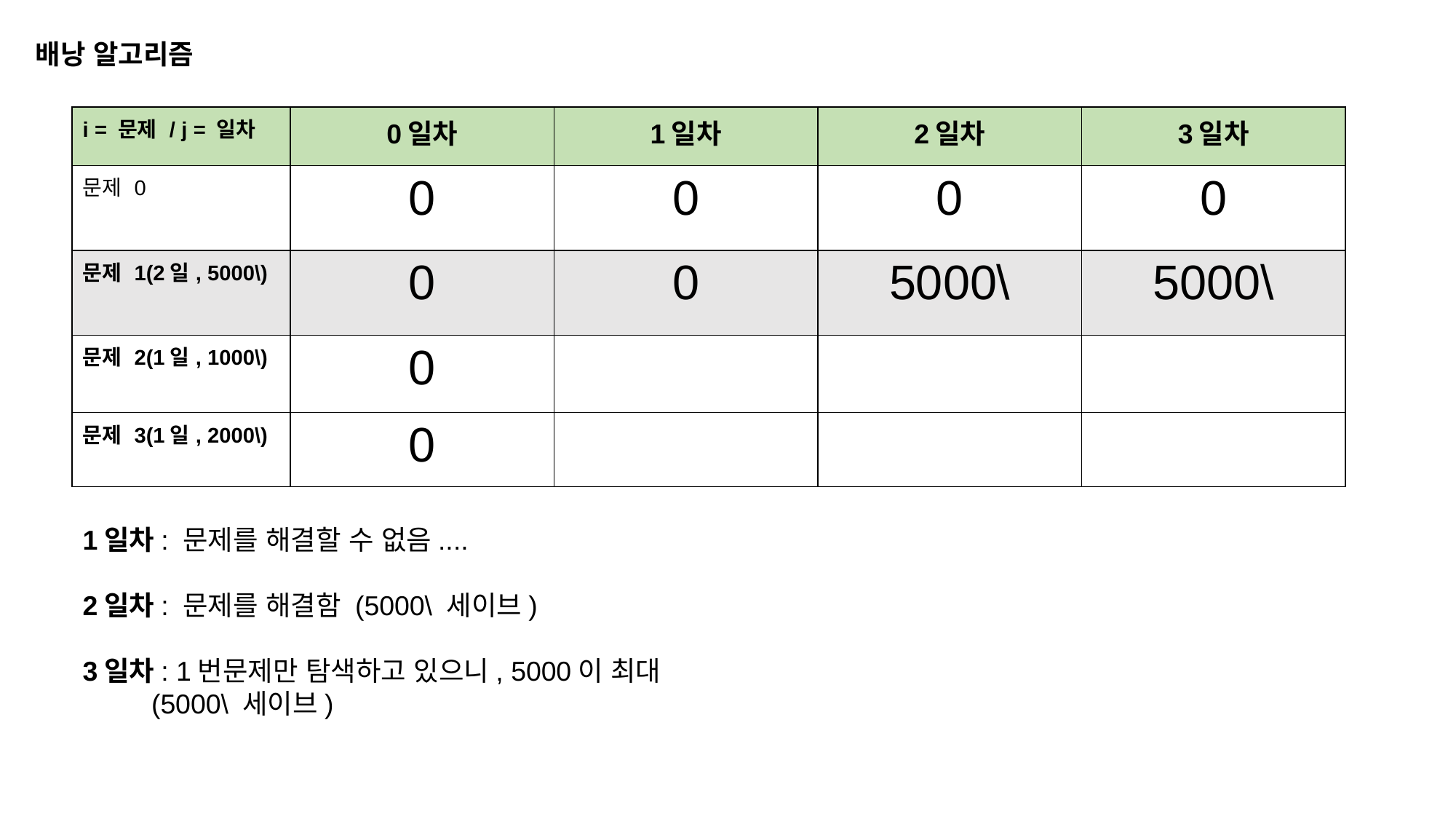

배낭 알고리즘
| i = 문제 / j = 일차 | 0일차 | 1일차 | 2일차 | 3일차 |
| --- | --- | --- | --- | --- |
| 문제 0 | 0 | 0 | 0 | 0 |
| 문제 1(2일, 5000\) | 0 | 0 | 5000\ | 5000\ |
| 문제 2(1일, 1000\) | 0 |  |  |  |
| 문제 3(1일, 2000\) | 0 |  |  |  |
1일차: 문제를 해결할 수 없음....
2일차: 문제를 해결함 (5000\ 세이브)
3일차: 1번문제만 탐색하고 있으니, 5000이 최대
         (5000\ 세이브)